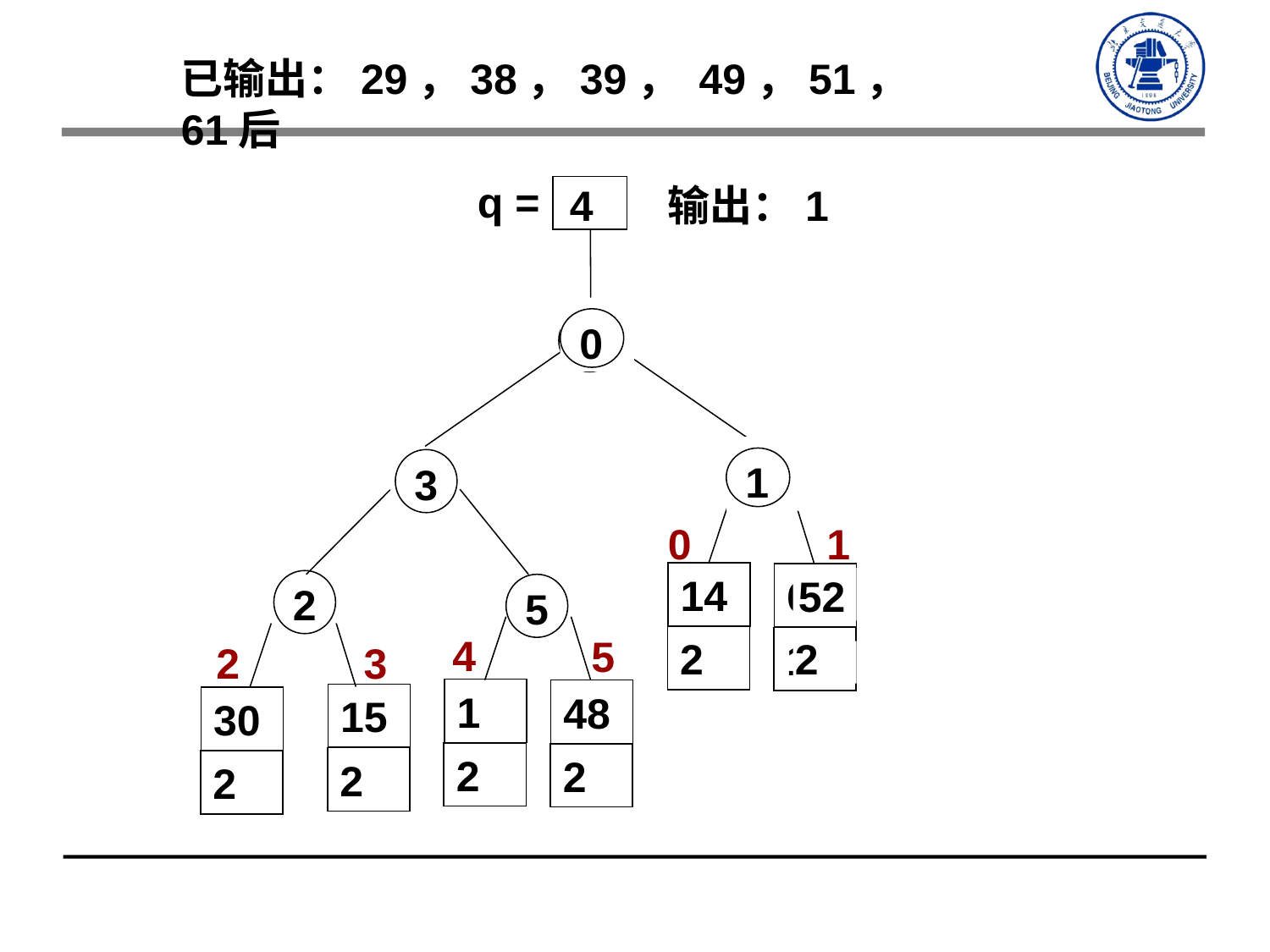

已输出：29，38，39， 49，51，61后
q =
1

4

0

3

0
1
14
2
61
1

2

5

4
5
2
3
1
2
48
2
15
2
30
2
4

输出：1

0

1
52

2